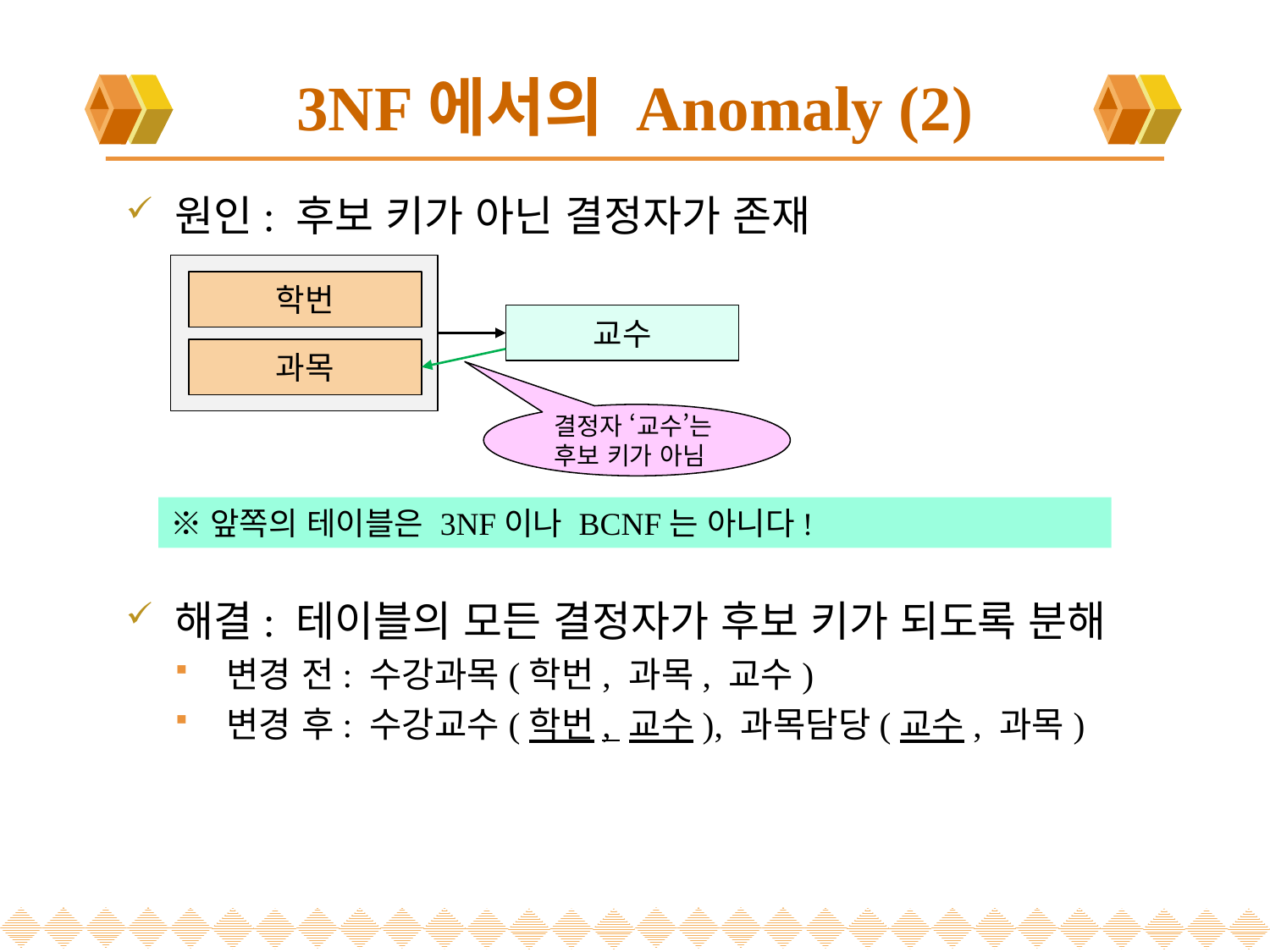

# 3NF에서의 Anomaly (2)
원인: 후보 키가 아닌 결정자가 존재

학번
교수
과목
결정자 ‘교수’는
후보 키가 아님
※앞쪽의 테이블은 3NF이나 BCNF는 아니다!
해결: 테이블의 모든 결정자가 후보 키가 되도록 분해
변경 전: 수강과목(학번, 과목, 교수)
변경 후: 수강교수(학번, 교수), 과목담당(교수, 과목)